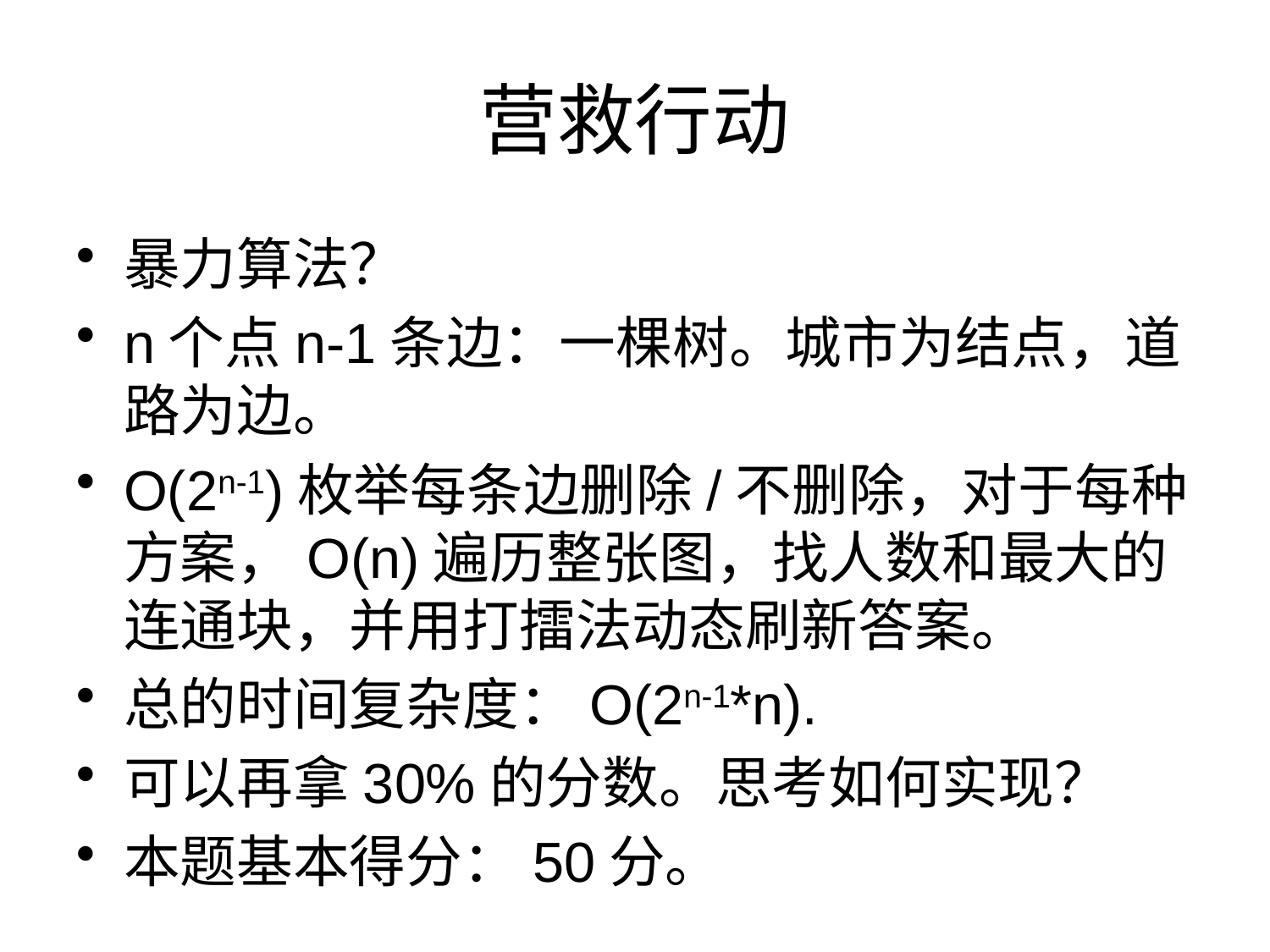

# 营救行动
暴力算法？
n个点n-1条边：一棵树。城市为结点，道路为边。
O(2n-1)枚举每条边删除/不删除，对于每种方案，O(n)遍历整张图，找人数和最大的连通块，并用打擂法动态刷新答案。
总的时间复杂度：O(2n-1*n).
可以再拿30%的分数。思考如何实现？
本题基本得分：50分。